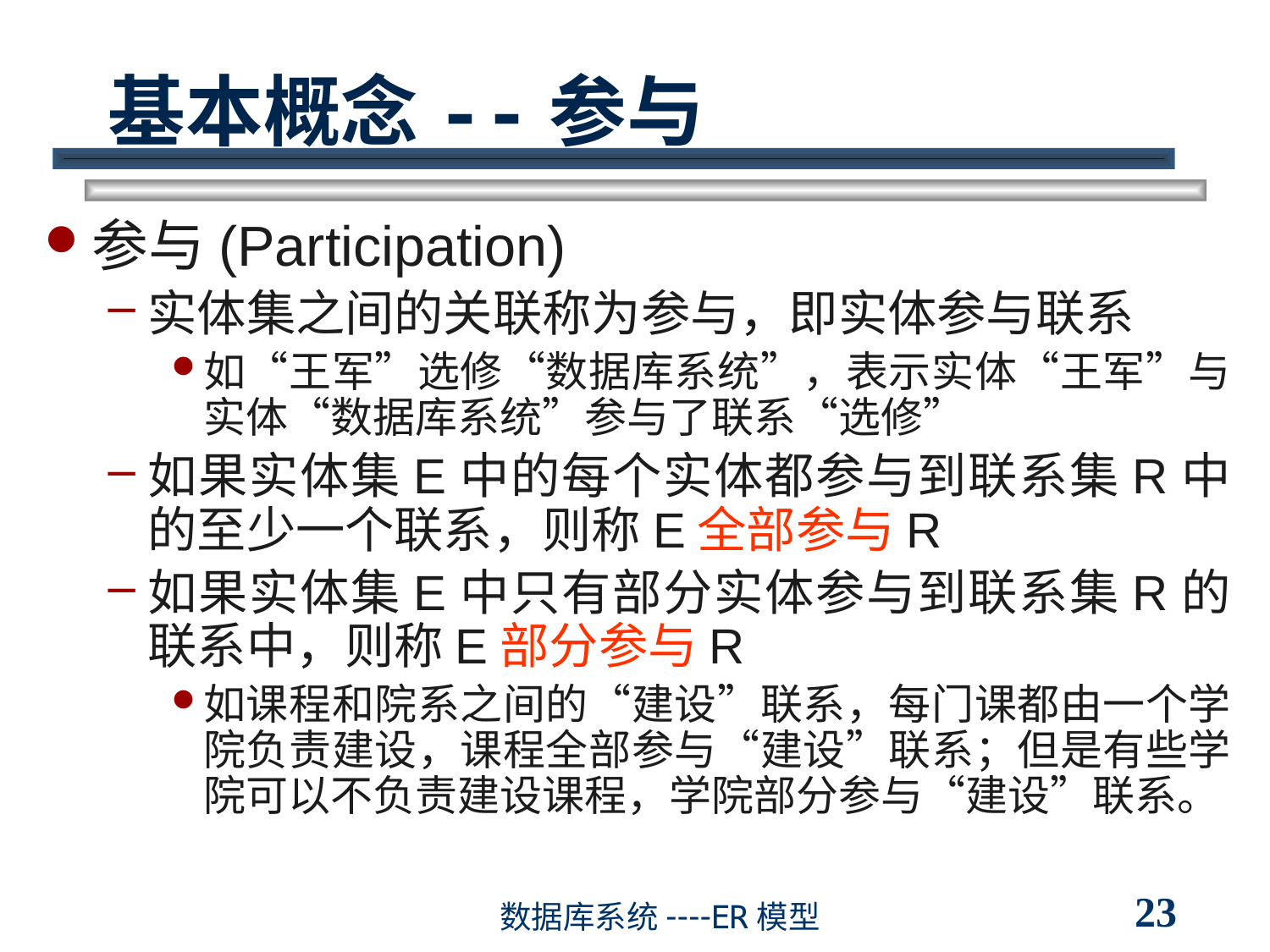

# 基本概念--参与
参与(Participation)
实体集之间的关联称为参与，即实体参与联系
如“王军”选修“数据库系统”，表示实体“王军”与 实体“数据库系统”参与了联系“选修”
如果实体集E中的每个实体都参与到联系集R中的至少一个联系，则称E全部参与R
如果实体集E中只有部分实体参与到联系集R的联系中，则称E部分参与R
如课程和院系之间的“建设”联系，每门课都由一个学院负责建设，课程全部参与“建设”联系；但是有些学院可以不负责建设课程，学院部分参与“建设”联系。
23
数据库系统----ER模型